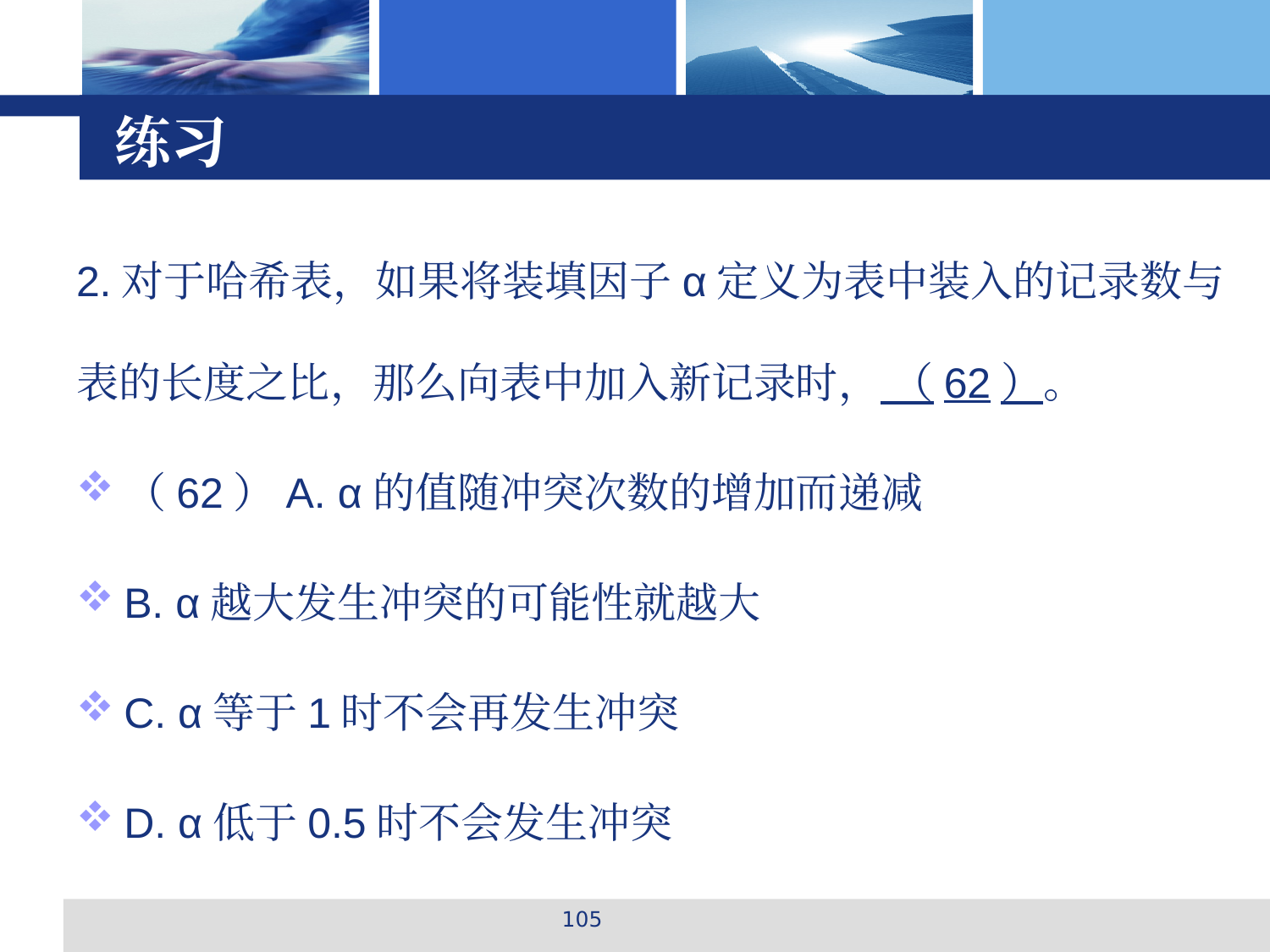

# 练习
2.对于哈希表，如果将装填因子α定义为表中装入的记录数与表的长度之比，那么向表中加入新记录时， （62）。
（62）A. α的值随冲突次数的增加而递减
B. α越大发生冲突的可能性就越大
C. α等于1时不会再发生冲突
D. α低于0.5时不会发生冲突

105